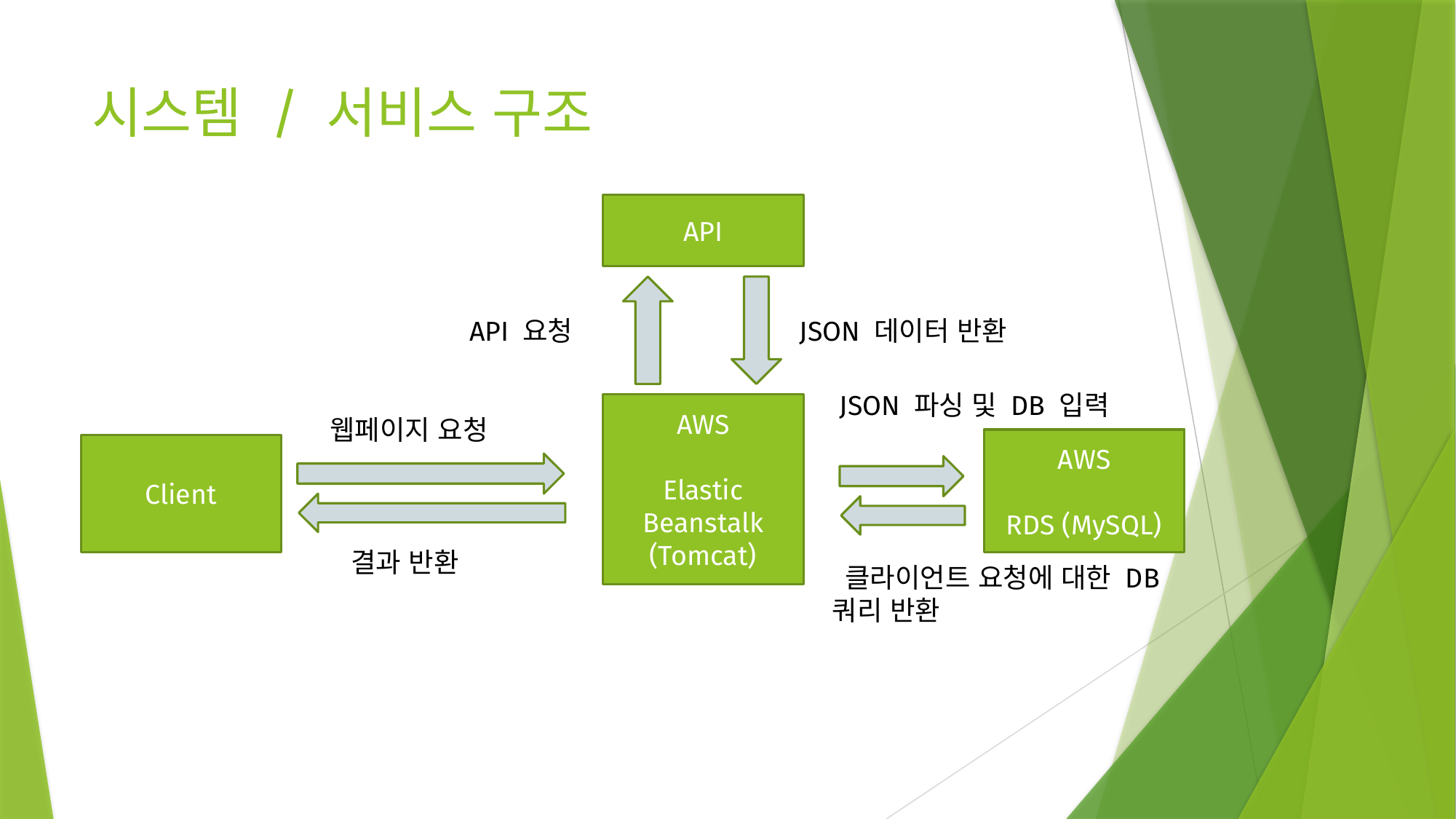

# 시스템 / 서비스 구조
API

JSON 데이터 반환
API 요청
 JSON 파싱 및 DB 입력
AWS

Elastic Beanstalk (Tomcat)
웹페이지 요청
AWS

RDS (MySQL)
Client

결과 반환
 클라이언트 요청에 대한 DB 쿼리 반환